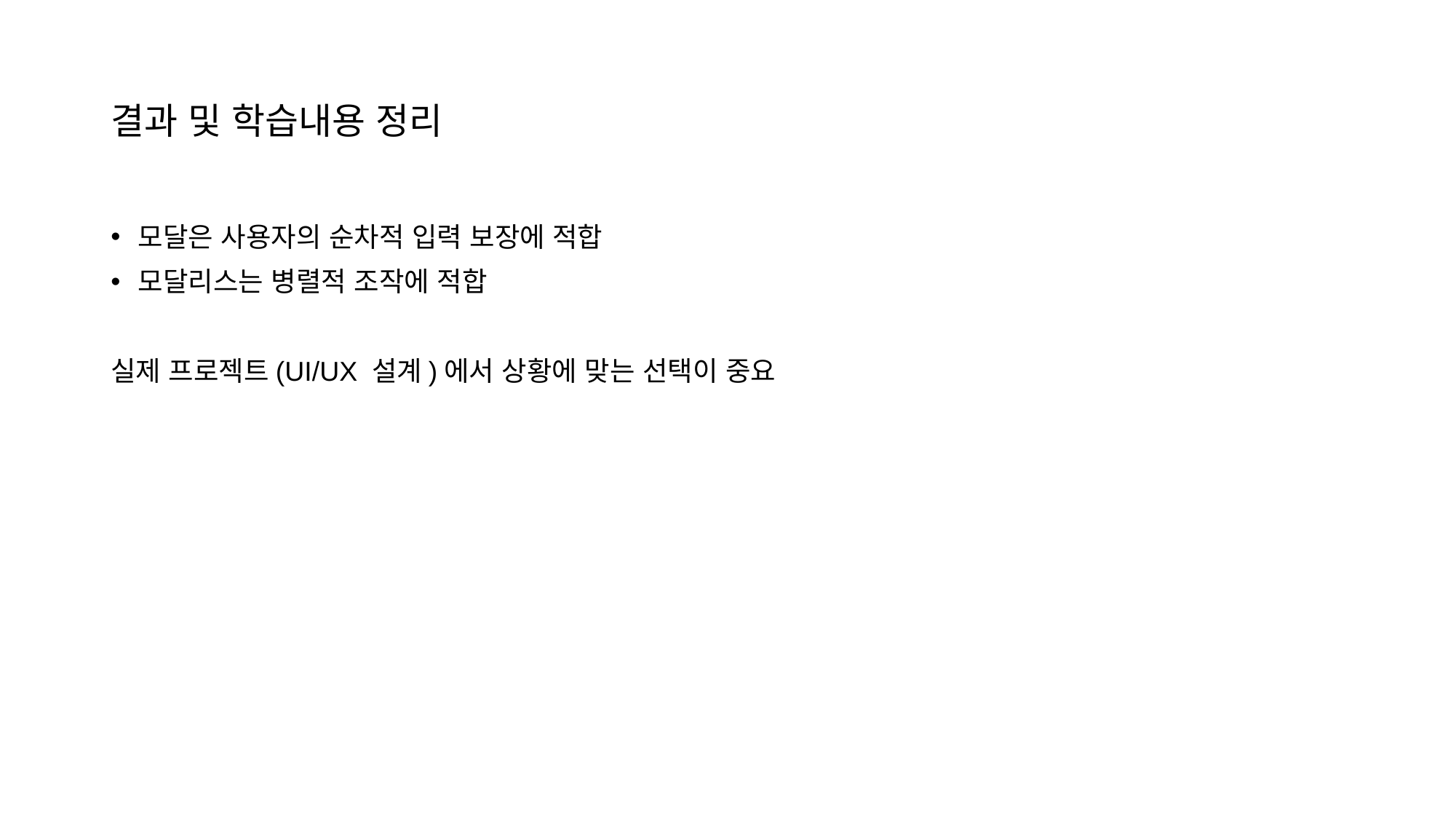

# 결과 및 학습내용 정리
모달은 사용자의 순차적 입력 보장에 적합
모달리스는 병렬적 조작에 적합

실제 프로젝트(UI/UX 설계)에서 상황에 맞는 선택이 중요